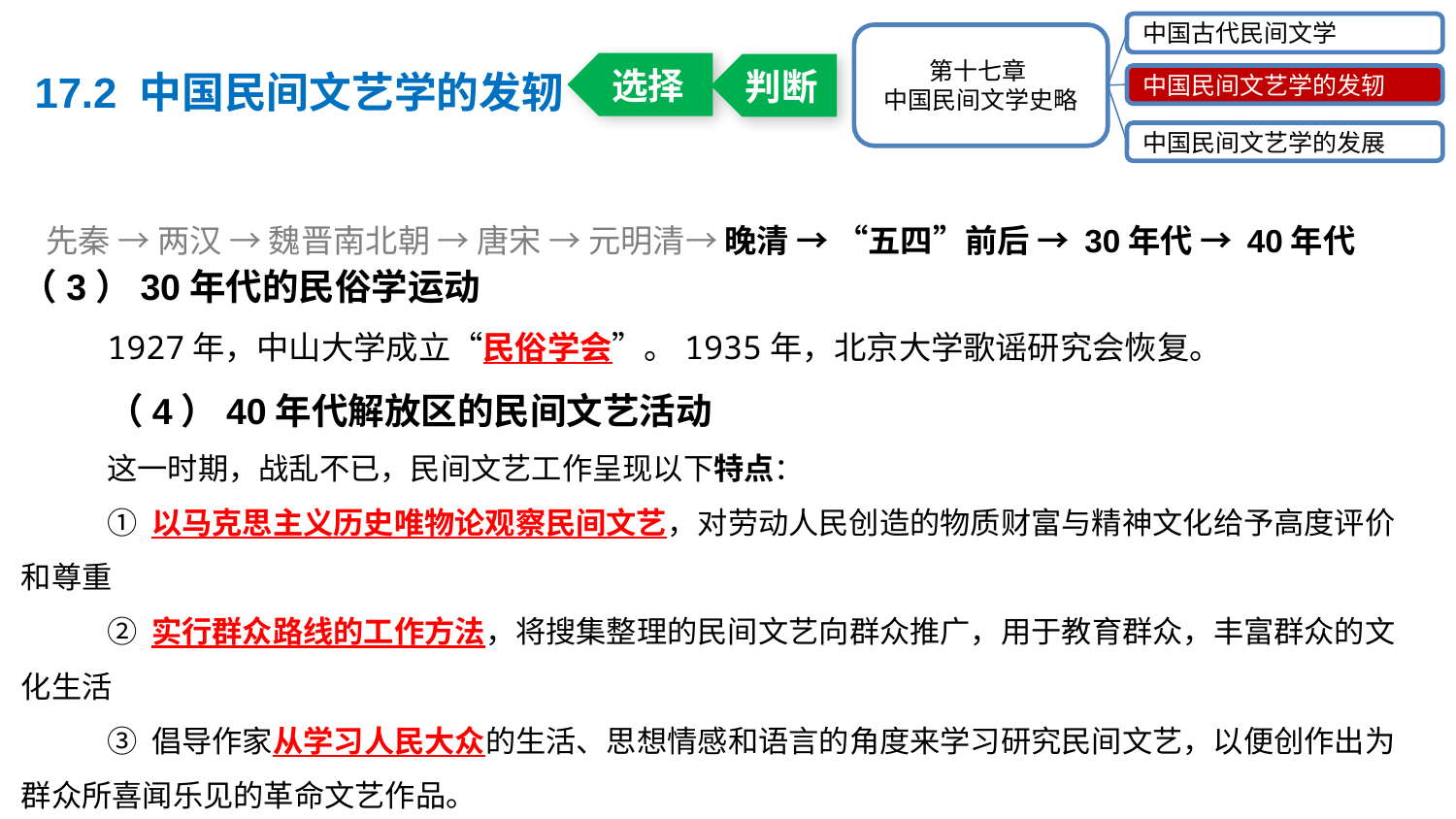

中国古代民间文学
第十七章
中国民间文学史略
中国民间文艺学的发轫
中国民间文艺学的发展
17.2 中国民间文艺学的发轫
选择
判断
先秦 → 两汉 → 魏晋南北朝 → 唐宋 → 元明清→ 晚清 → “五四”前后 → 30年代 → 40年代
（3）30年代的民俗学运动
1927年，中山大学成立“民俗学会”。1935年，北京大学歌谣研究会恢复。
（4）40年代解放区的民间文艺活动
这一时期，战乱不已，民间文艺工作呈现以下特点：
① 以马克思主义历史唯物论观察民间文艺，对劳动人民创造的物质财富与精神文化给予高度评价和尊重
② 实行群众路线的工作方法，将搜集整理的民间文艺向群众推广，用于教育群众，丰富群众的文化生活
③ 倡导作家从学习人民大众的生活、思想情感和语言的角度来学习研究民间文艺，以便创作出为群众所喜闻乐见的革命文艺作品。